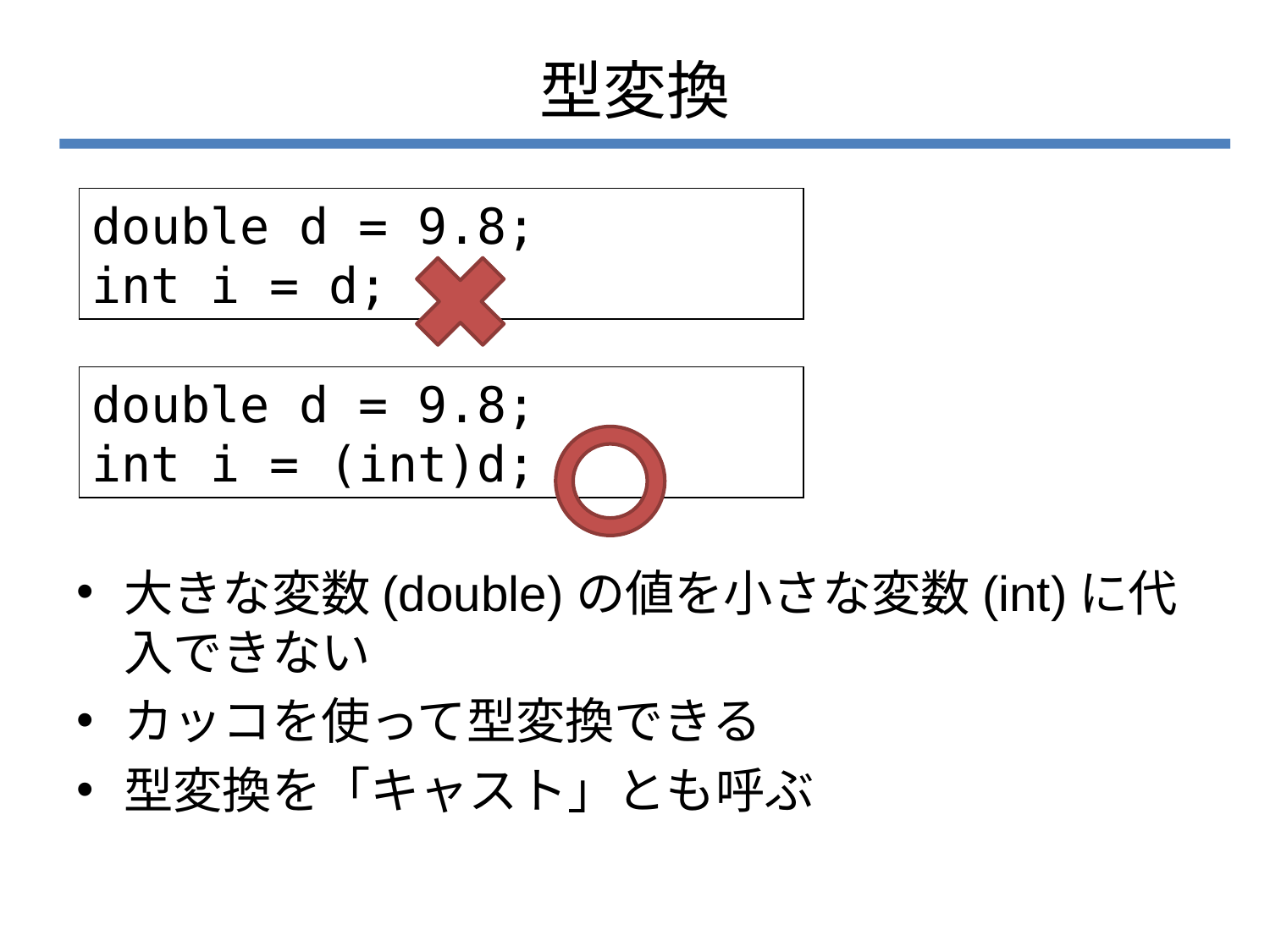

# 型変換
double d = 9.8;
int i = d;

double d = 9.8;
int i = (int)d;

大きな変数(double)の値を小さな変数(int)に代入できない
カッコを使って型変換できる
型変換を「キャスト」とも呼ぶ